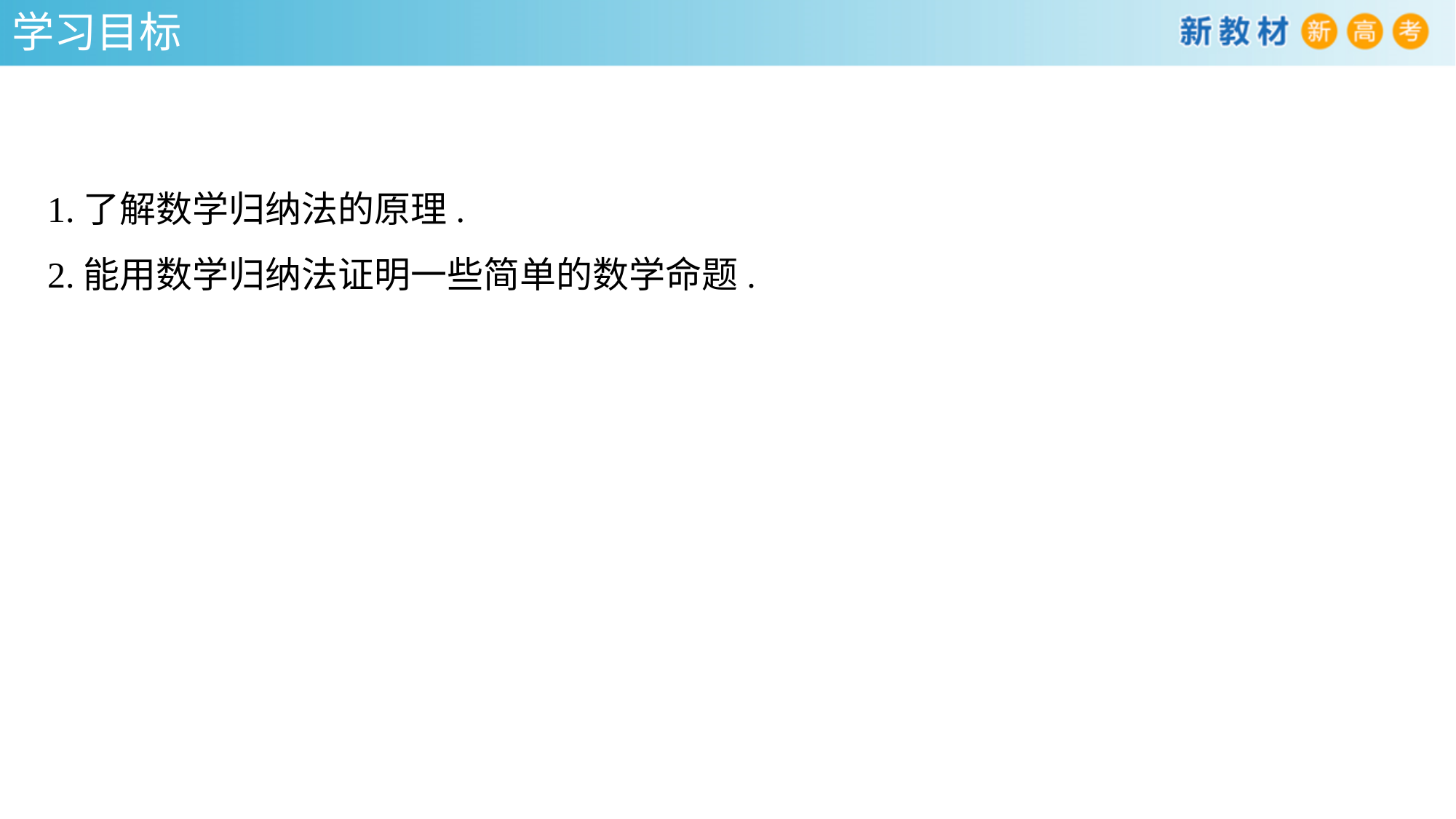

学习目标

1.了解数学归纳法的原理.
2.能用数学归纳法证明一些简单的数学命题.